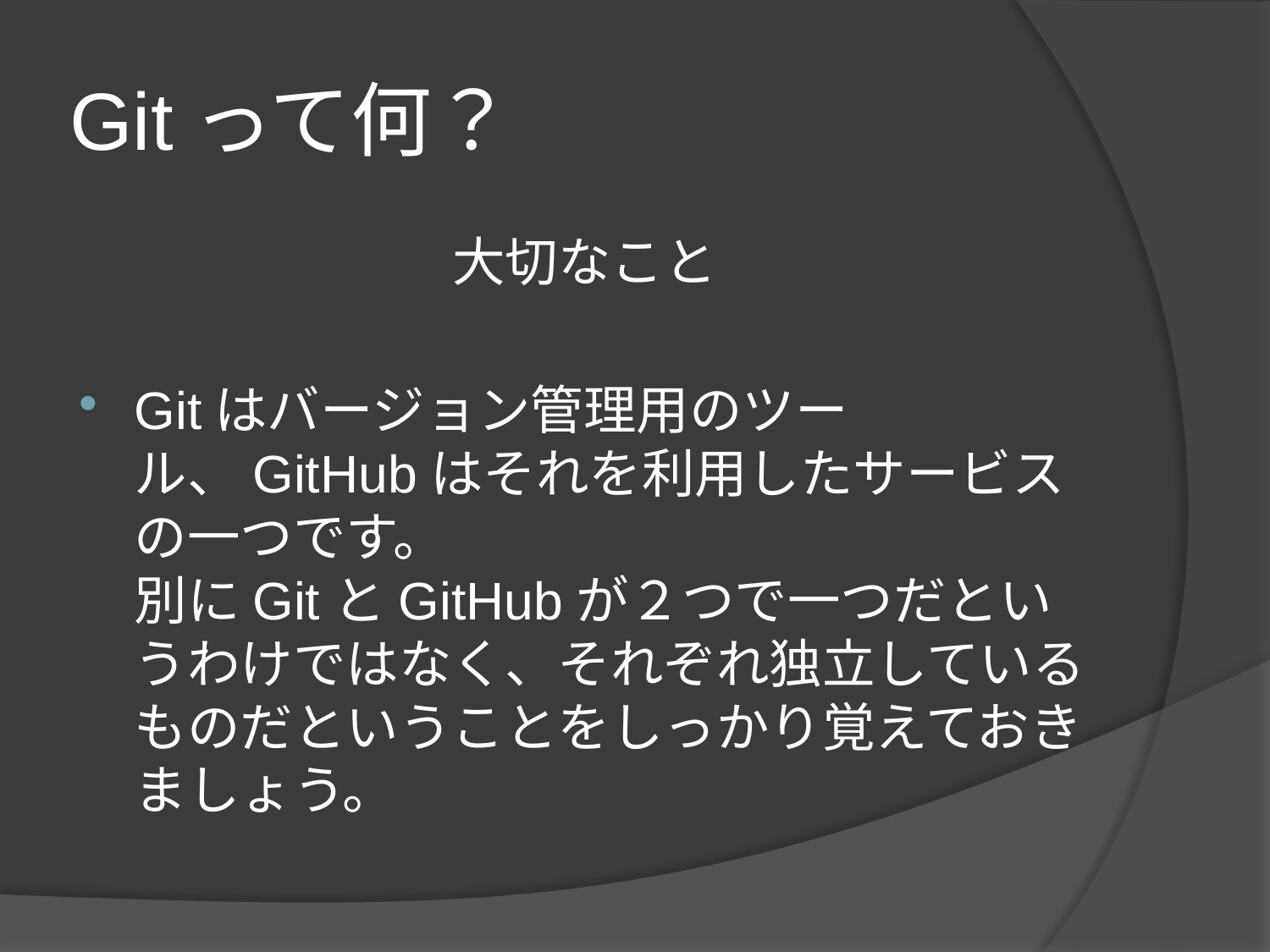

# Gitって何？
大切なこと

Gitはバージョン管理用のツール、GitHubはそれを利用したサービスの一つです。
別にGitとGitHubが２つで一つだというわけではなく、それぞれ独立しているものだということをしっかり覚えておきましょう。